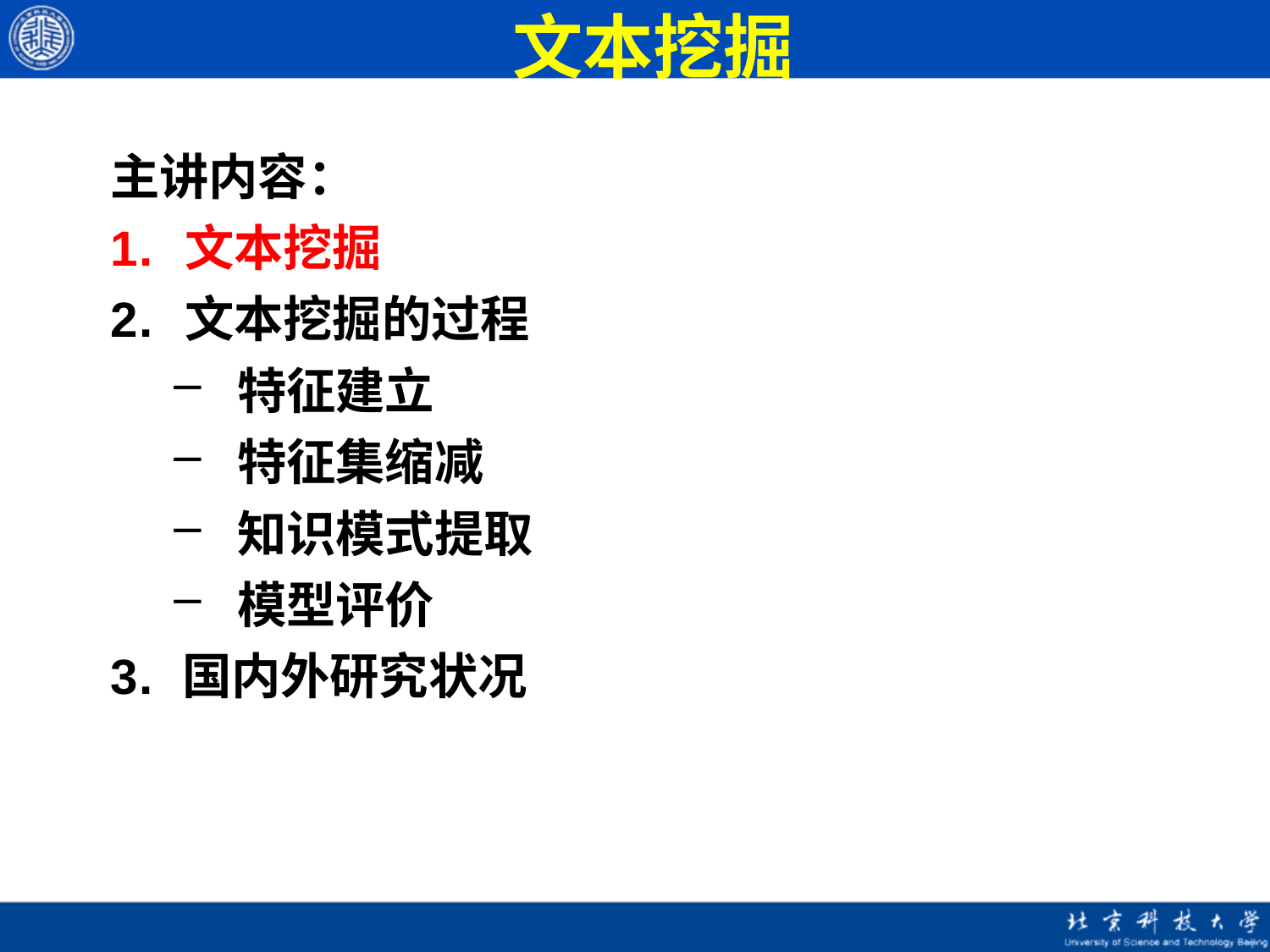

# 文本挖掘
主讲内容：
文本挖掘
文本挖掘的过程
特征建立
特征集缩减
知识模式提取
模型评价
国内外研究状况

2